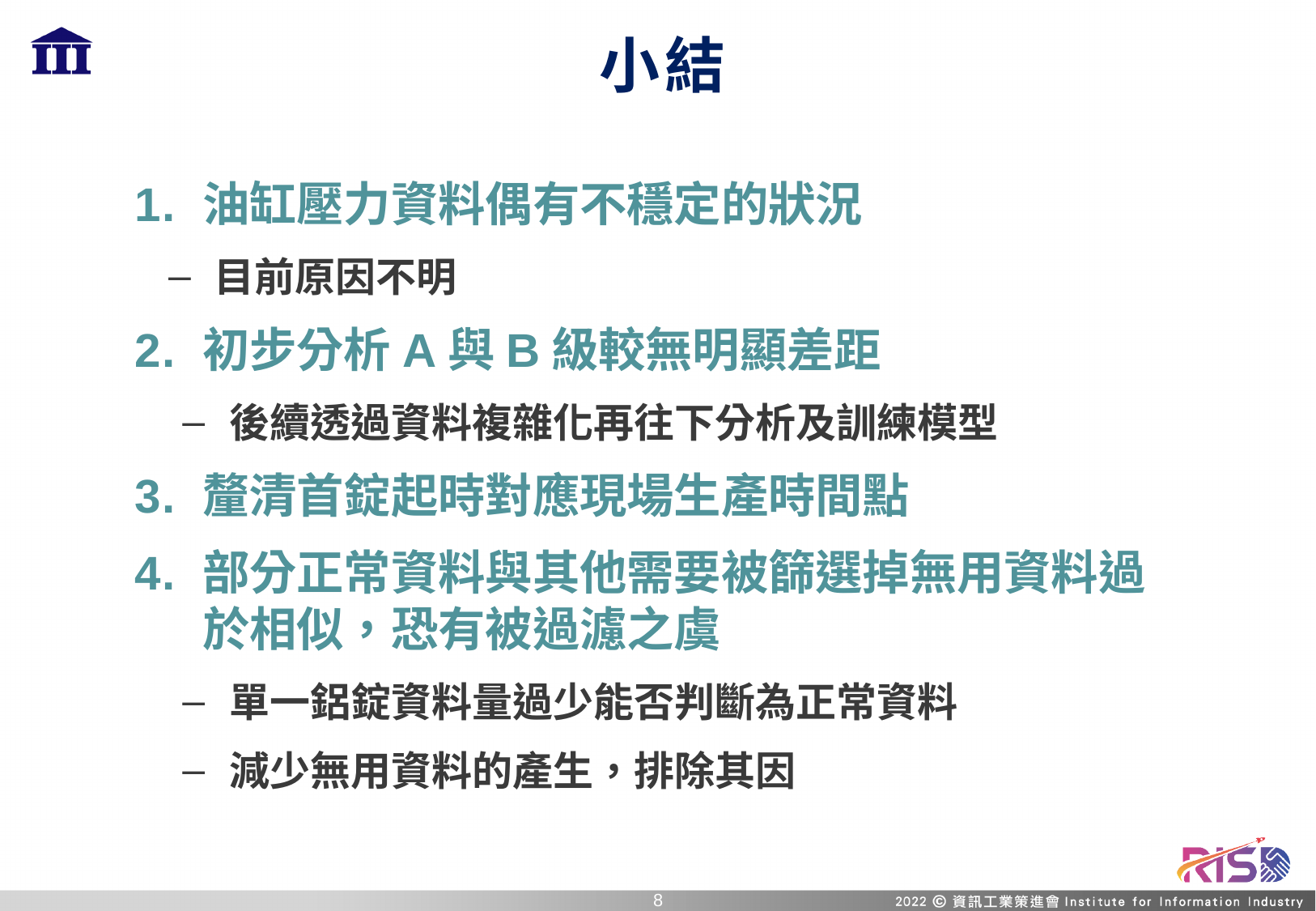

# 小結
油缸壓力資料偶有不穩定的狀況
目前原因不明
初步分析A與B級較無明顯差距
後續透過資料複雜化再往下分析及訓練模型
釐清首錠起時對應現場生產時間點
部分正常資料與其他需要被篩選掉無用資料過於相似，恐有被過濾之虞
單一鋁錠資料量過少能否判斷為正常資料
減少無用資料的產生，排除其因
8